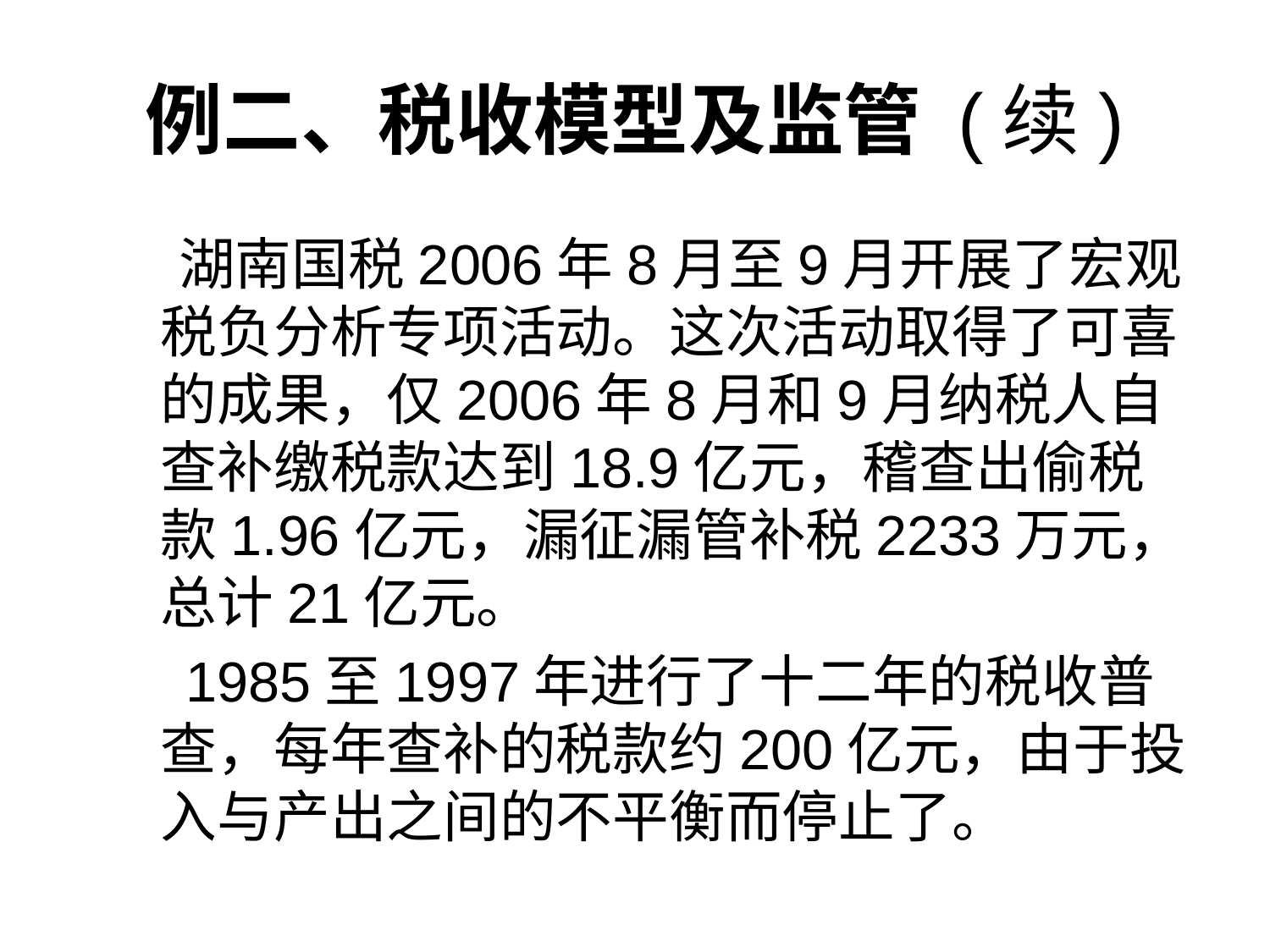

# 例二、税收模型及监管 (续)
       湖南国税2006年8月至9月开展了宏观税负分析专项活动。这次活动取得了可喜的成果，仅2006年8月和9月纳税人自查补缴税款达到18.9亿元，稽查出偷税款1.96亿元，漏征漏管补税2233万元，总计21亿元。
       1985至1997年进行了十二年的税收普查，每年查补的税款约200亿元，由于投入与产出之间的不平衡而停止了。